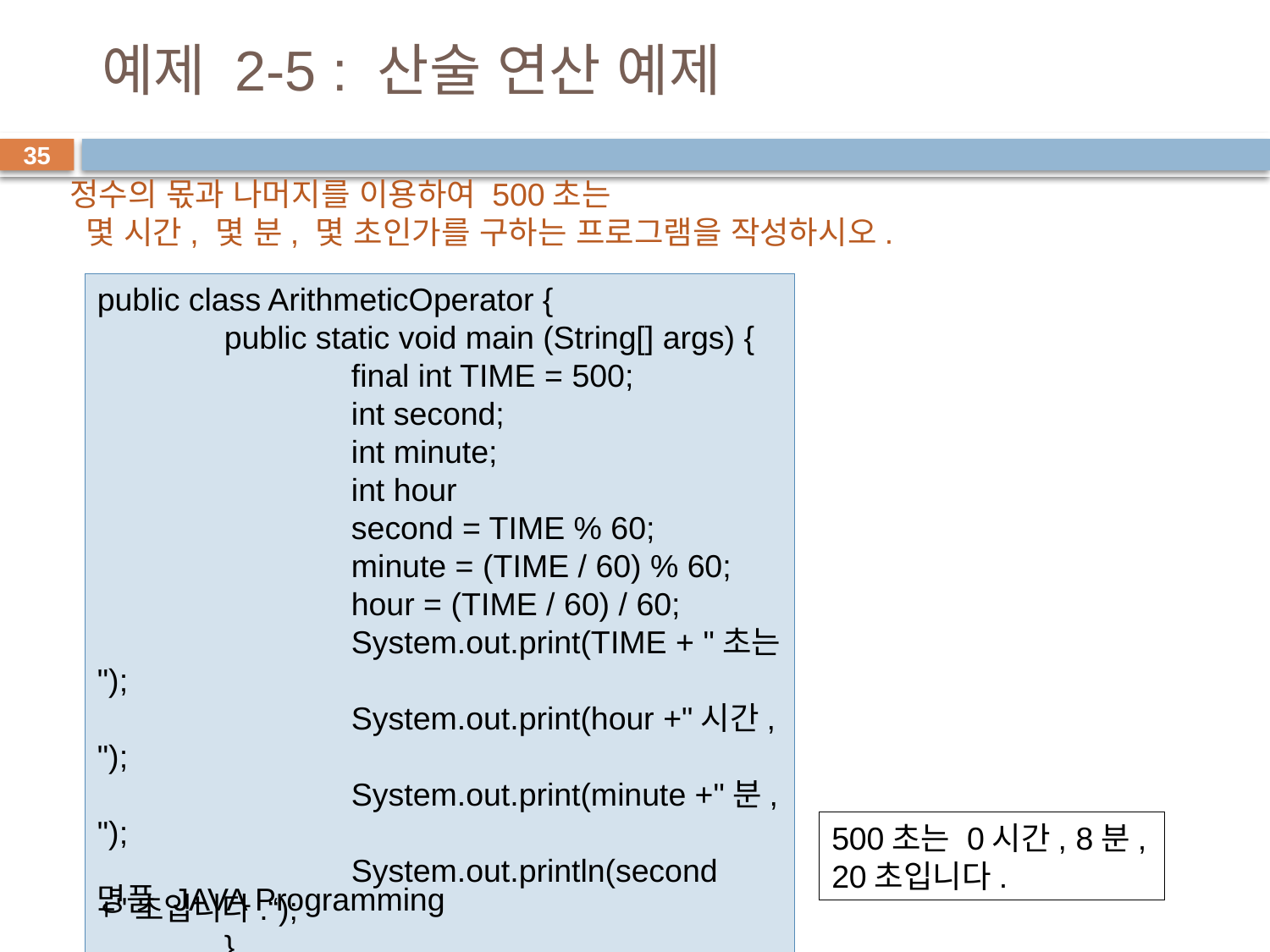

# 예제 2-5 : 산술 연산 예제
35
정수의 몫과 나머지를 이용하여 500초는
 몇 시간, 몇 분, 몇 초인가를 구하는 프로그램을 작성하시오.
public class ArithmeticOperator {
	public static void main (String[] args) {
		final int TIME = 500;
		int second;
		int minute;
		int hour
		second = TIME % 60;
		minute = (TIME / 60) % 60;
		hour = (TIME / 60) / 60;
		System.out.print(TIME + "초는 ");
		System.out.print(hour +"시간, ");
		System.out.print(minute +"분, ");
		System.out.println(second +"초입니다.“);
	}
}
500초는 0시간, 8분, 20초입니다.
명품 JAVA Programming